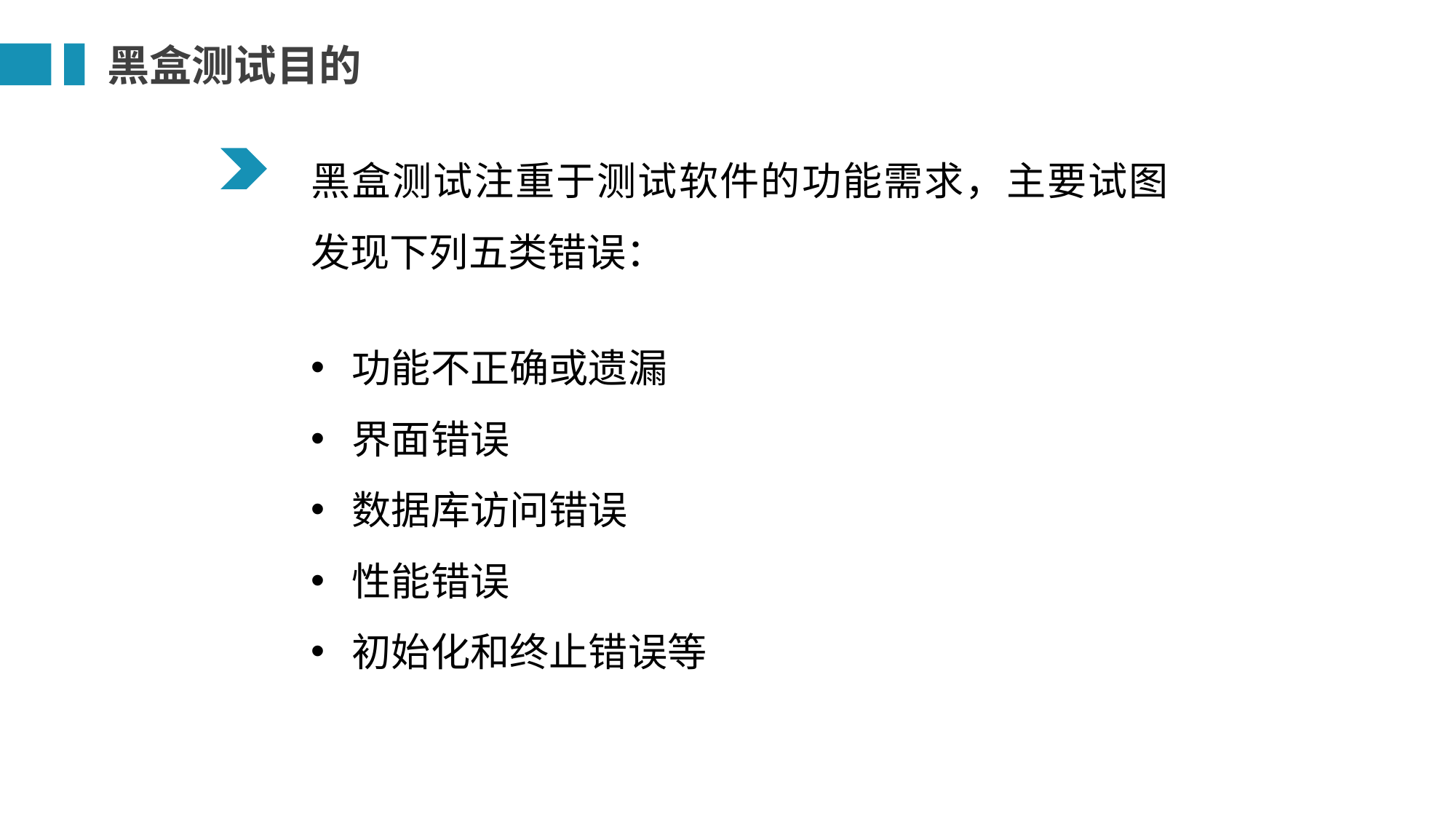

黑盒测试目的

黑盒测试注重于测试软件的功能需求，主要试图发现下列五类错误：

功能不正确或遗漏
界面错误
数据库访问错误
性能错误
初始化和终止错误等
9